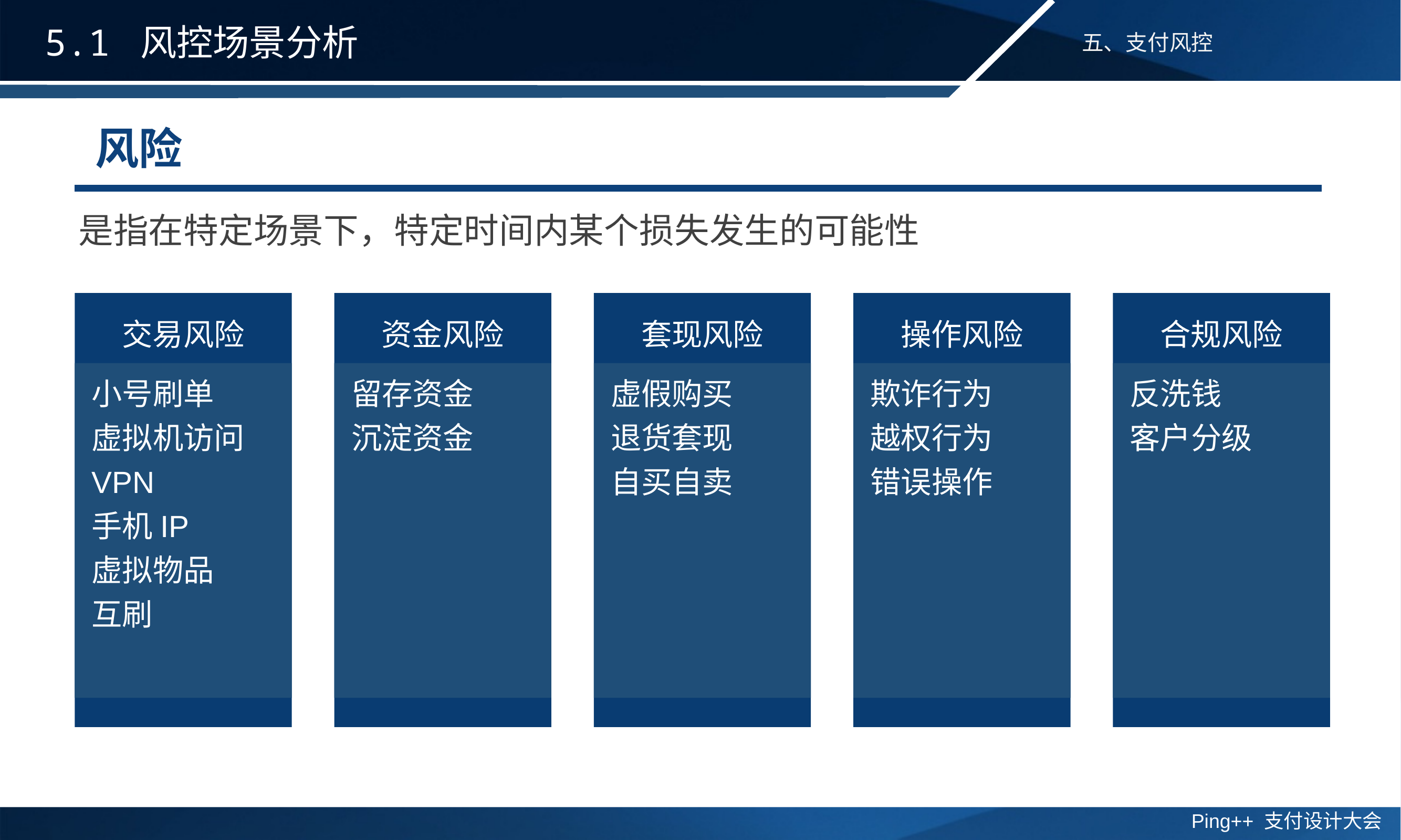

# 5.1 风控场景分析
 风险
是指在特定场景下，特定时间内某个损失发生的可能性
交易风险
小号刷单
虚拟机访问
VPN
手机IP
虚拟物品
互刷
资金风险
留存资金
沉淀资金
套现风险
虚假购买
退货套现
自买自卖
操作风险
欺诈行为
越权行为
错误操作
合规风险
反洗钱
客户分级
Ping++ 支付设计大会